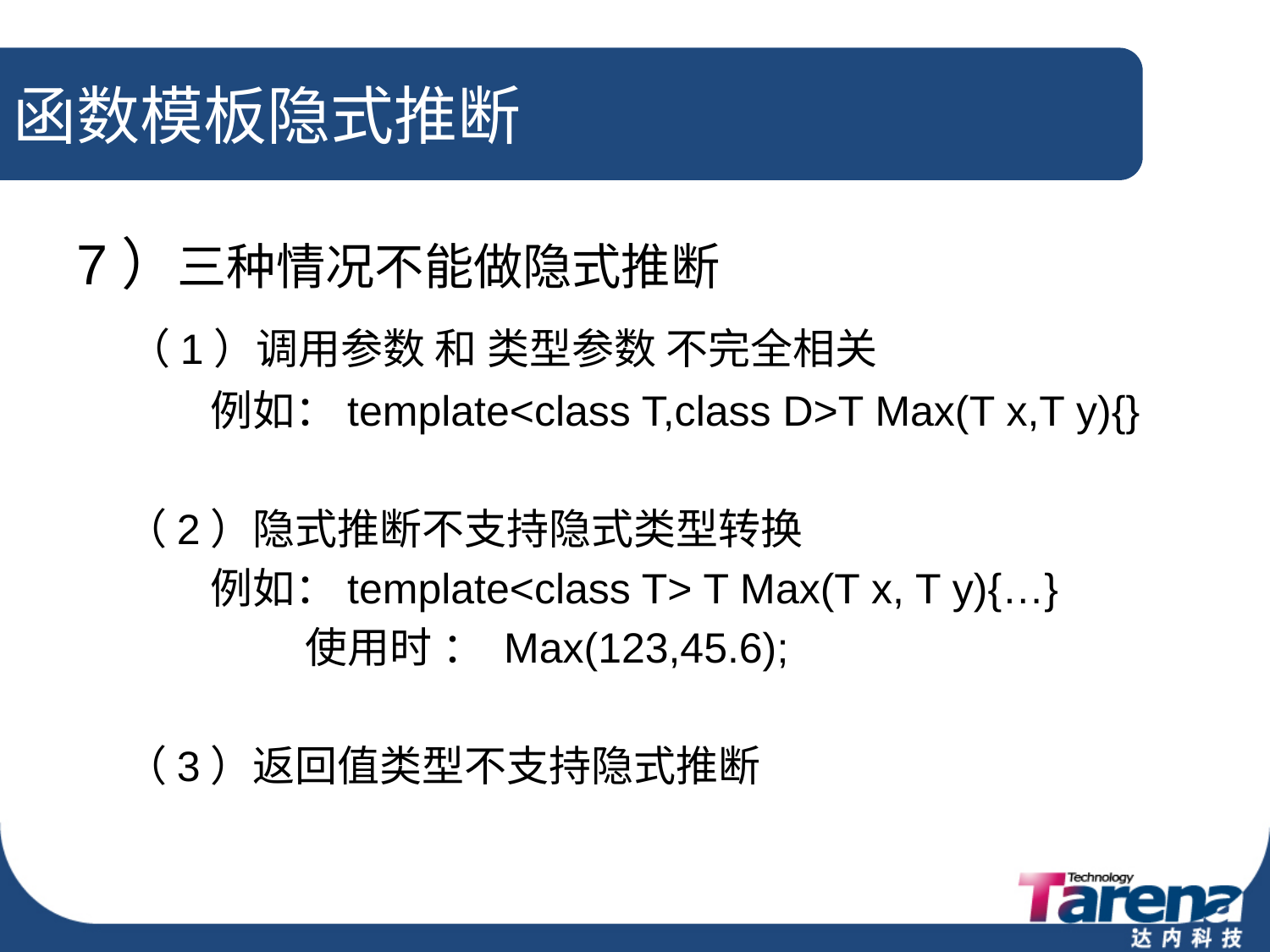

# 函数模板隐式推断
7）三种情况不能做隐式推断
   （1）调用参数 和 类型参数 不完全相关
             例如：template<class T,class D>T Max(T x,T y){}

    （2）隐式推断不支持隐式类型转换
             例如：template<class T> T Max(T x, T y){…}
                       使用时 ： Max(123,45.6);

    （3）返回值类型不支持隐式推断